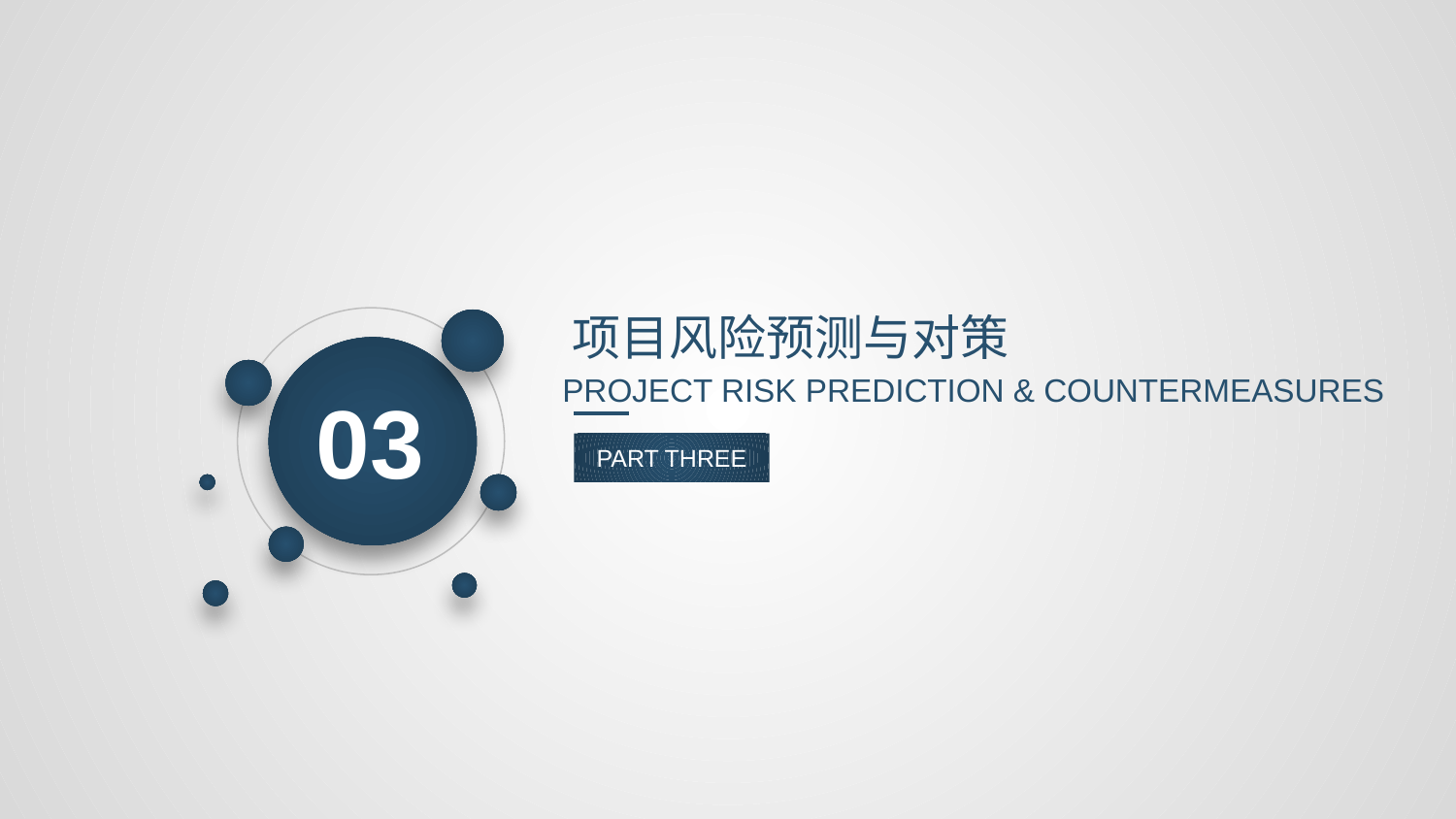

项目风险预测与对策

PROJECT RISK PREDICTION & COUNTERMEASURES
03
PART THREE